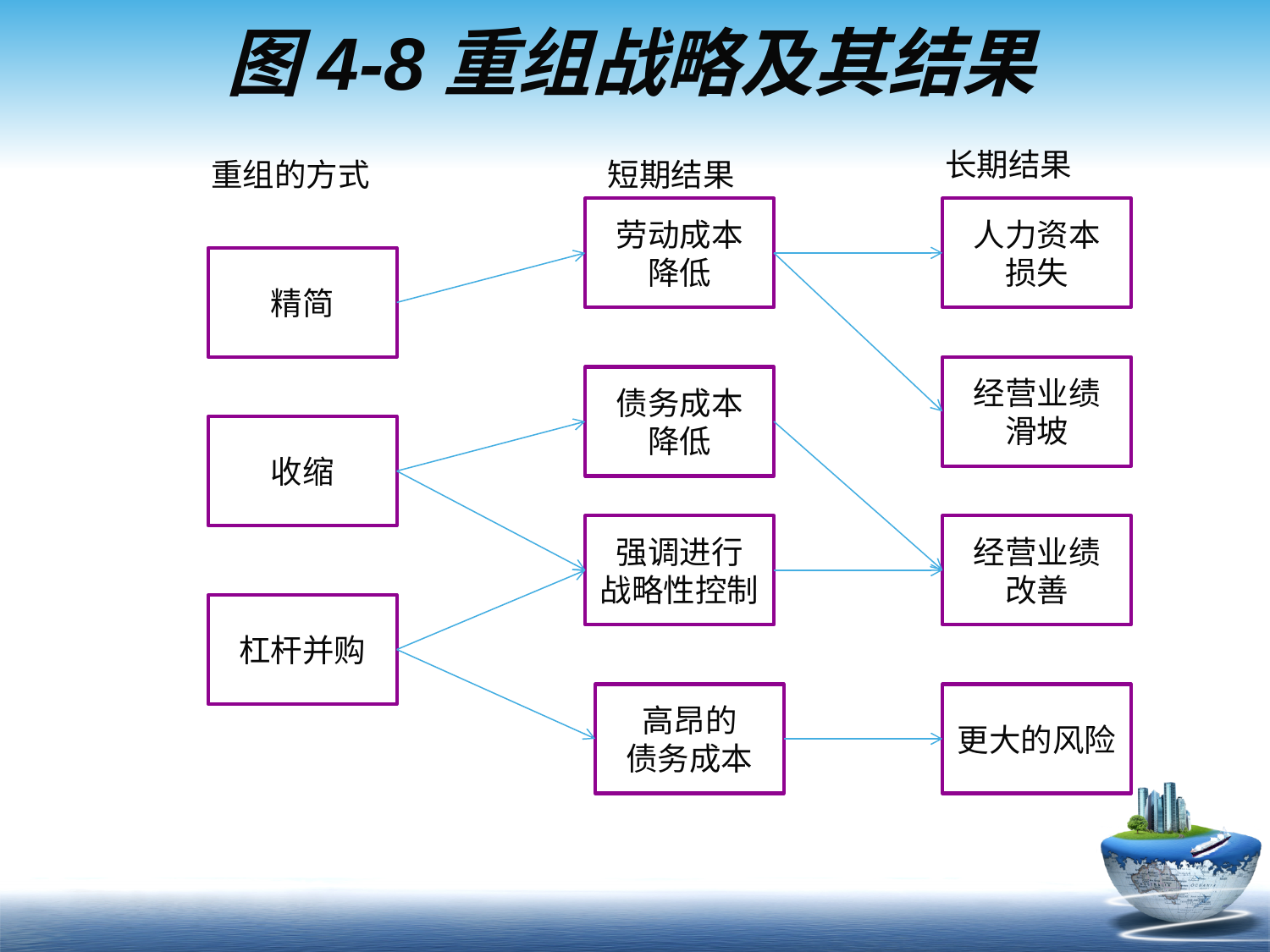

# 图4-8重组战略及其结果
长期结果
重组的方式
短期结果
劳动成本
降低
人力资本
损失
精简
经营业绩
滑坡
债务成本
降低
收缩
强调进行
战略性控制
经营业绩
改善
杠杆并购
高昂的
债务成本
更大的风险